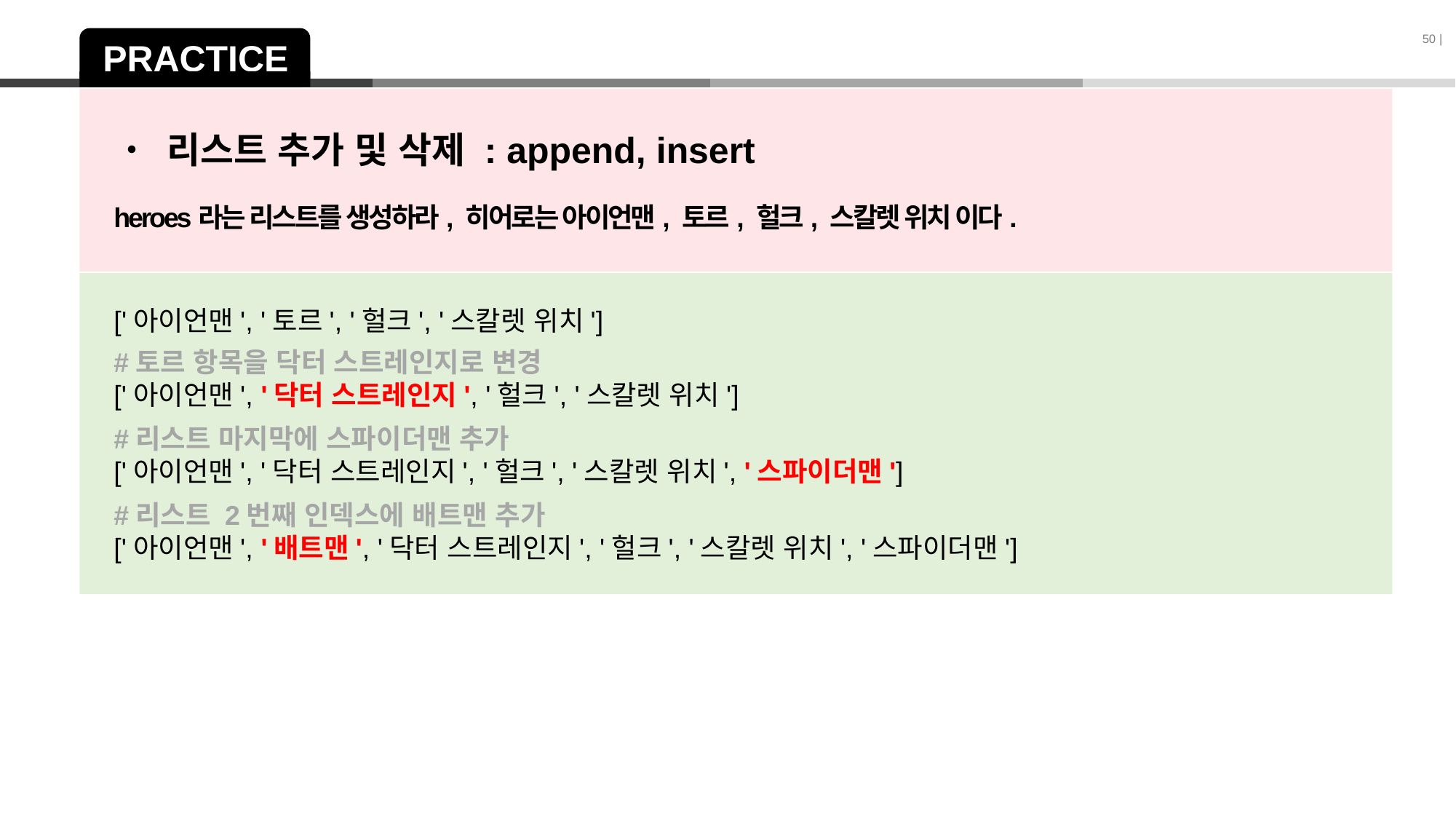

50 |

PRACTICE

• 리스트 추가 및 삭제 : append, insert

heroes라는 리스트를 생성하라, 히어로는 아이언맨, 토르, 헐크, 스칼렛 위치 이다.
['아이언맨', '토르', '헐크', '스칼렛 위치']

#토르 항목을 닥터 스트레인지로 변경
['아이언맨', '닥터 스트레인지', '헐크', '스칼렛 위치']

#리스트 마지막에 스파이더맨 추가
['아이언맨', '닥터 스트레인지', '헐크', '스칼렛 위치', '스파이더맨']

#리스트 2번째 인덱스에 배트맨 추가
['아이언맨', '배트맨', '닥터 스트레인지', '헐크', '스칼렛 위치', '스파이더맨']